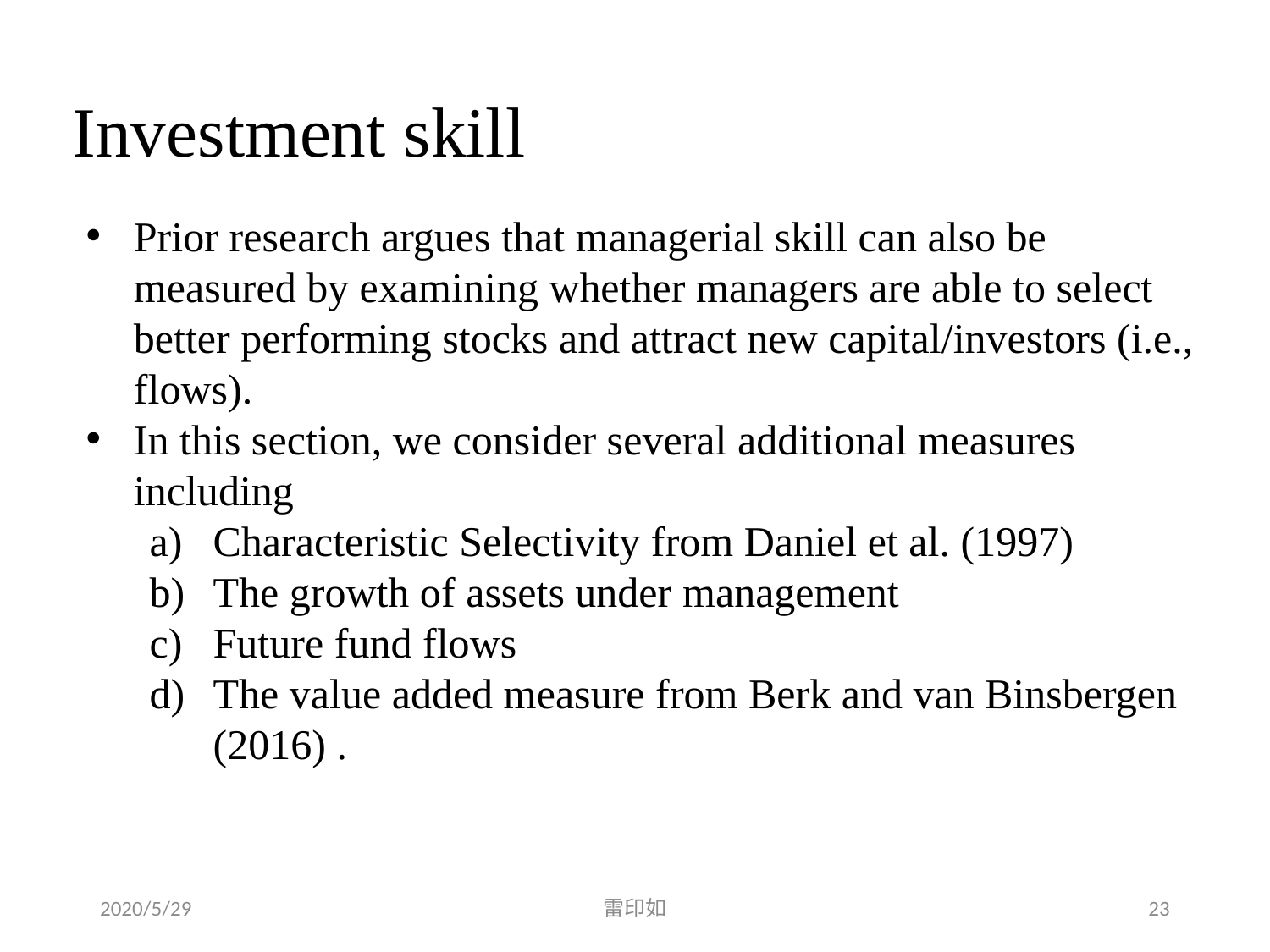

# Investment skill
Prior research argues that managerial skill can also be measured by examining whether managers are able to select better performing stocks and attract new capital/investors (i.e., flows).
In this section, we consider several additional measures including
Characteristic Selectivity from Daniel et al. (1997)
The growth of assets under management
Future fund flows
The value added measure from Berk and van Binsbergen (2016) .
2020/5/29
雷印如
23